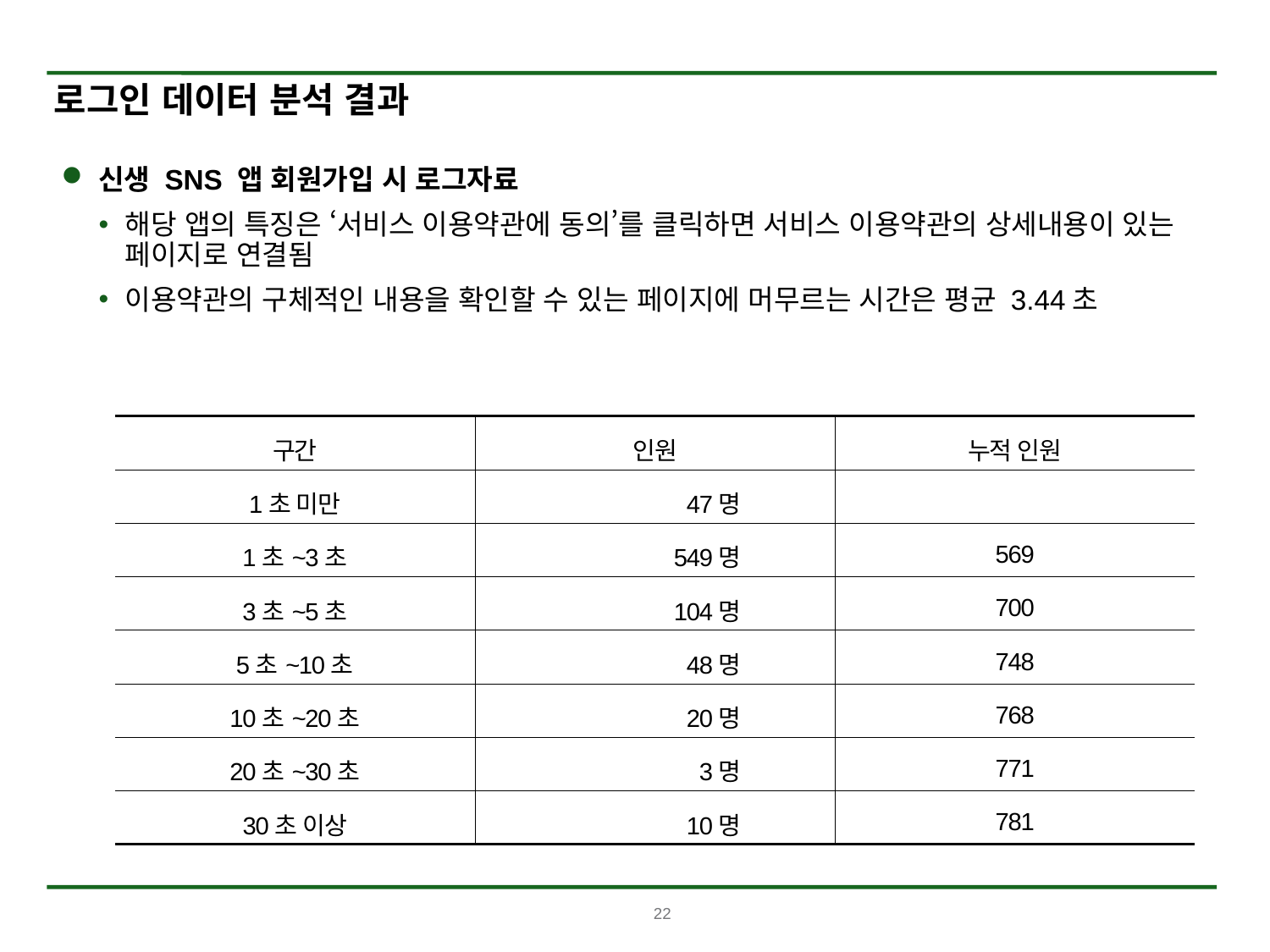

# 로그인 데이터 분석 결과
신생 SNS 앱 회원가입 시 로그자료
해당 앱의 특징은 ‘서비스 이용약관에 동의’를 클릭하면 서비스 이용약관의 상세내용이 있는 페이지로 연결됨
이용약관의 구체적인 내용을 확인할 수 있는 페이지에 머무르는 시간은 평균 3.44초

| 구간 | 인원 | 누적 인원 |
| --- | --- | --- |
| 1초 미만 | 47명 |  |
| 1초~3초 | 549명 | 569 |
| 3초~5초 | 104명 | 700 |
| 5초~10초 | 48명 | 748 |
| 10초~20초 | 20명 | 768 |
| 20초~30초 | 3명 | 771 |
| 30초 이상 | 10명 | 781 |